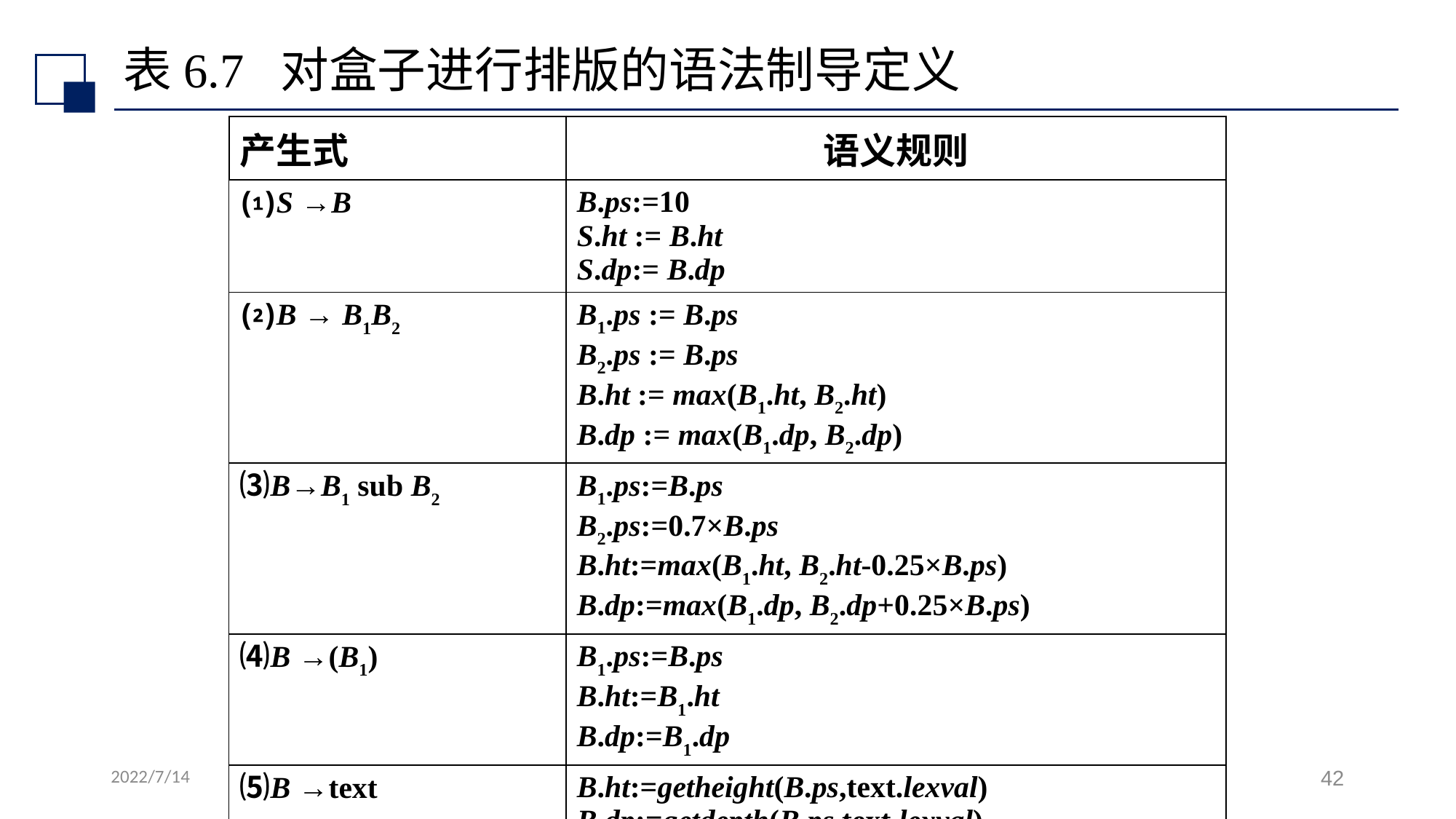

# 表6.7  对盒子进行排版的语法制导定义
| 产生式 | 语义规则 |
| --- | --- |
| ⑴S →B | B.ps:=10 S.ht := B.ht S.dp:= B.dp |
| ⑵B → B1B2 | B1.ps := B.ps B2.ps := B.ps B.ht := max(B1.ht, B2.ht) B.dp := max(B1.dp, B2.dp) |
| ⑶B→B1 sub B2 | B1.ps:=B.ps B2.ps:=0.7×B.ps B.ht:=max(B1.ht, B2.ht-0.25×B.ps) B.dp:=max(B1.dp, B2.dp+0.25×B.ps) |
| ⑷B →(B1) | B1.ps:=B.ps B.ht:=B1.ht B.dp:=B1.dp |
| ⑸B →text | B.ht:=getheight(B.ps,text.lexval) B.dp:=getdepth(B.ps,text.lexval) |
2022/7/14
42